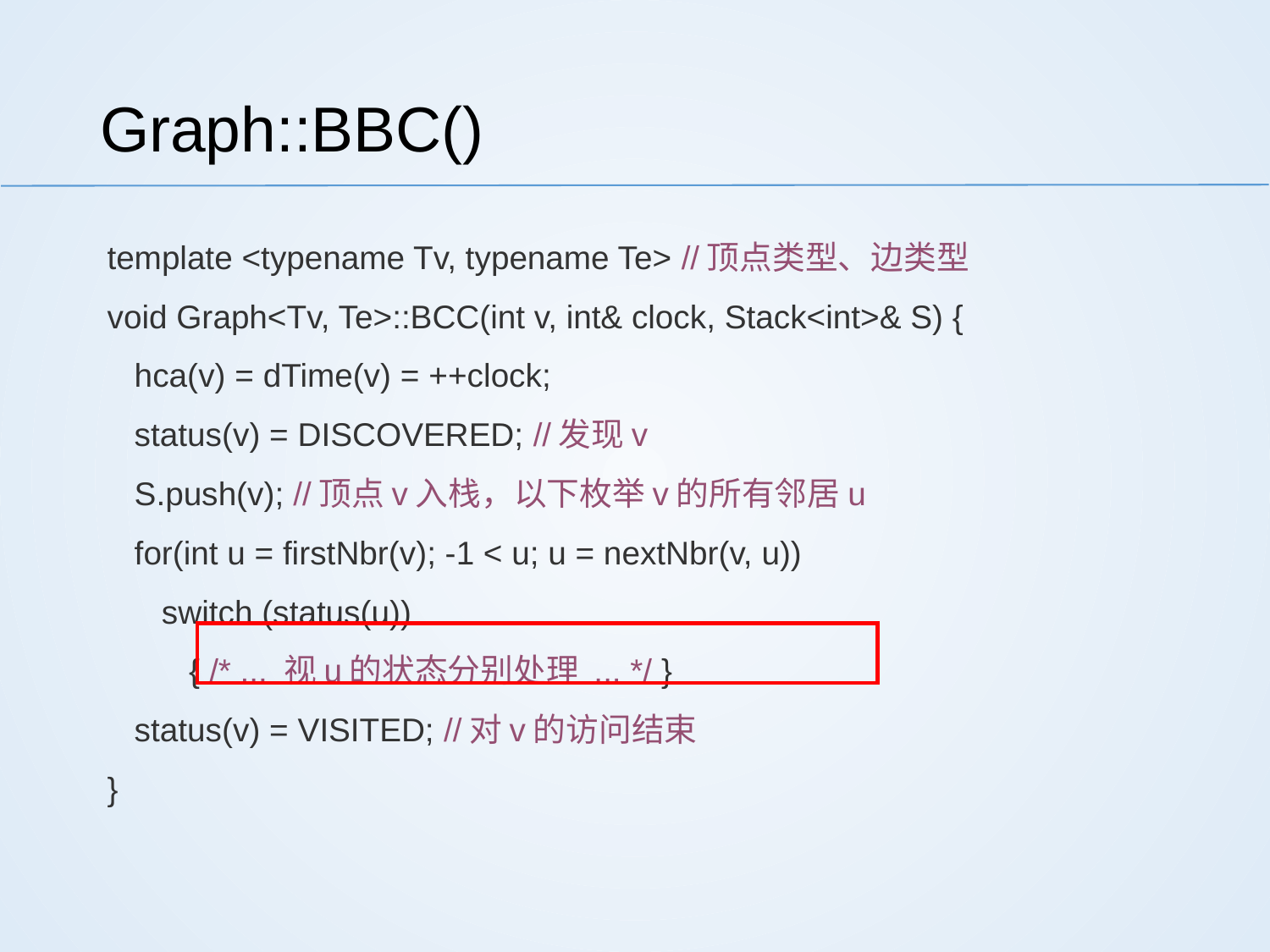

# Graph::BBC()
template <typename Tv, typename Te> //顶点类型、边类型
void Graph<Tv, Te>::BCC(int v, int& clock, Stack<int>& S) {
   hca(v) = dTime(v) = ++clock;
   status(v) = DISCOVERED; //发现v
   S.push(v); //顶点v入栈，以下枚举v的所有邻居u
   for(int u = firstNbr(v); -1 < u; u = nextNbr(v, u))
      switch (status(u))
         { /* ... 视u的状态分别处理 ... */ }
   status(v) = VISITED; //对v的访问结束
}